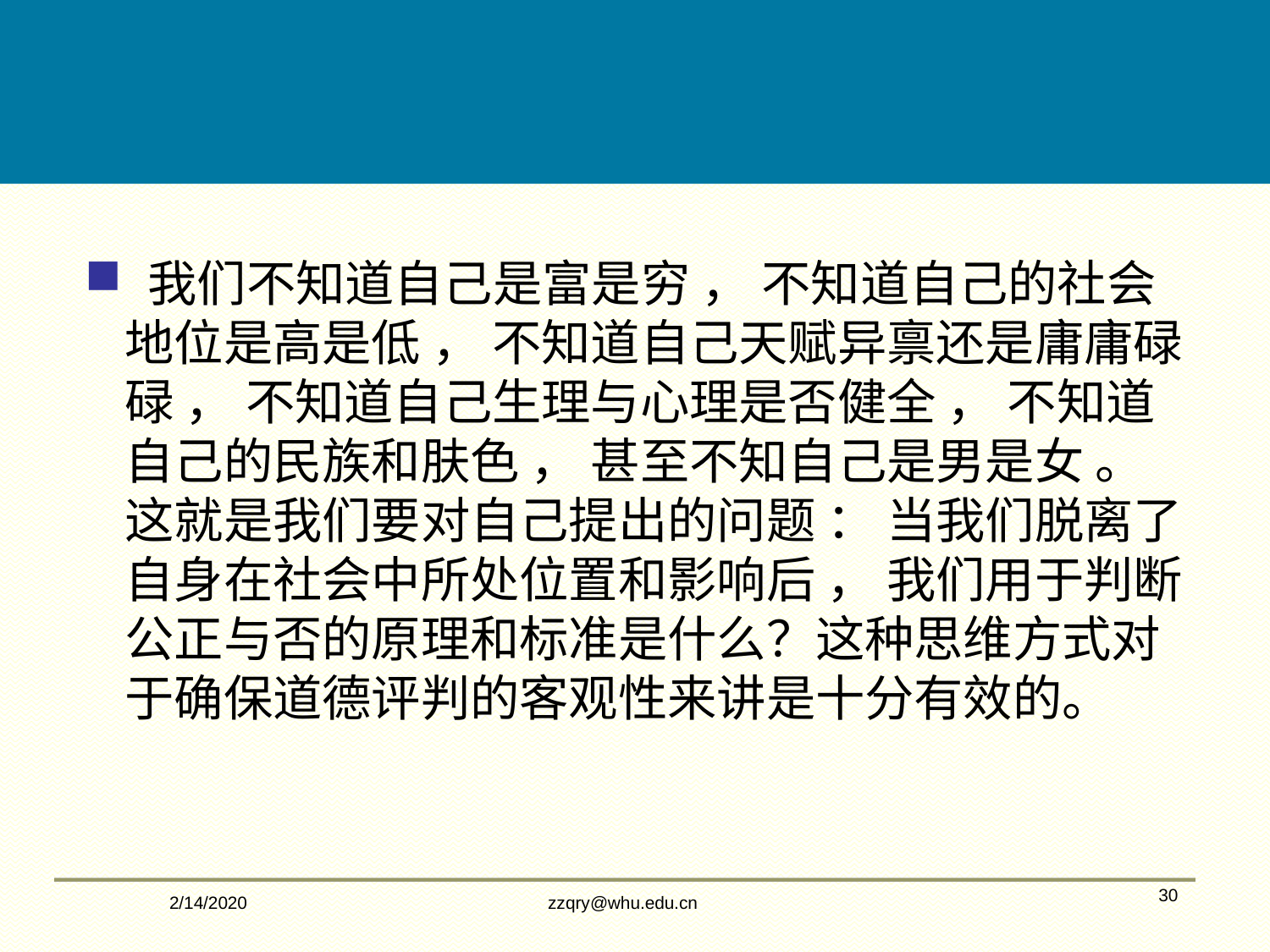

我们不知道自己是富是穷 ， 不知道自己的社会地位是高是低 ， 不知道自己天赋异禀还是庸庸碌碌 ， 不知道自己生理与心理是否健全 ， 不知道自己的民族和肤色 ， 甚至不知自己是男是女 。 这就是我们要对自己提出的问题 ： 当我们脱离了自身在社会中所处位置和影响后 ， 我们用于判断公正与否的原理和标准是什么？这种思维方式对于确保道德评判的客观性来讲是十分有效的。
2/14/2020
zzqry@whu.edu.cn
30